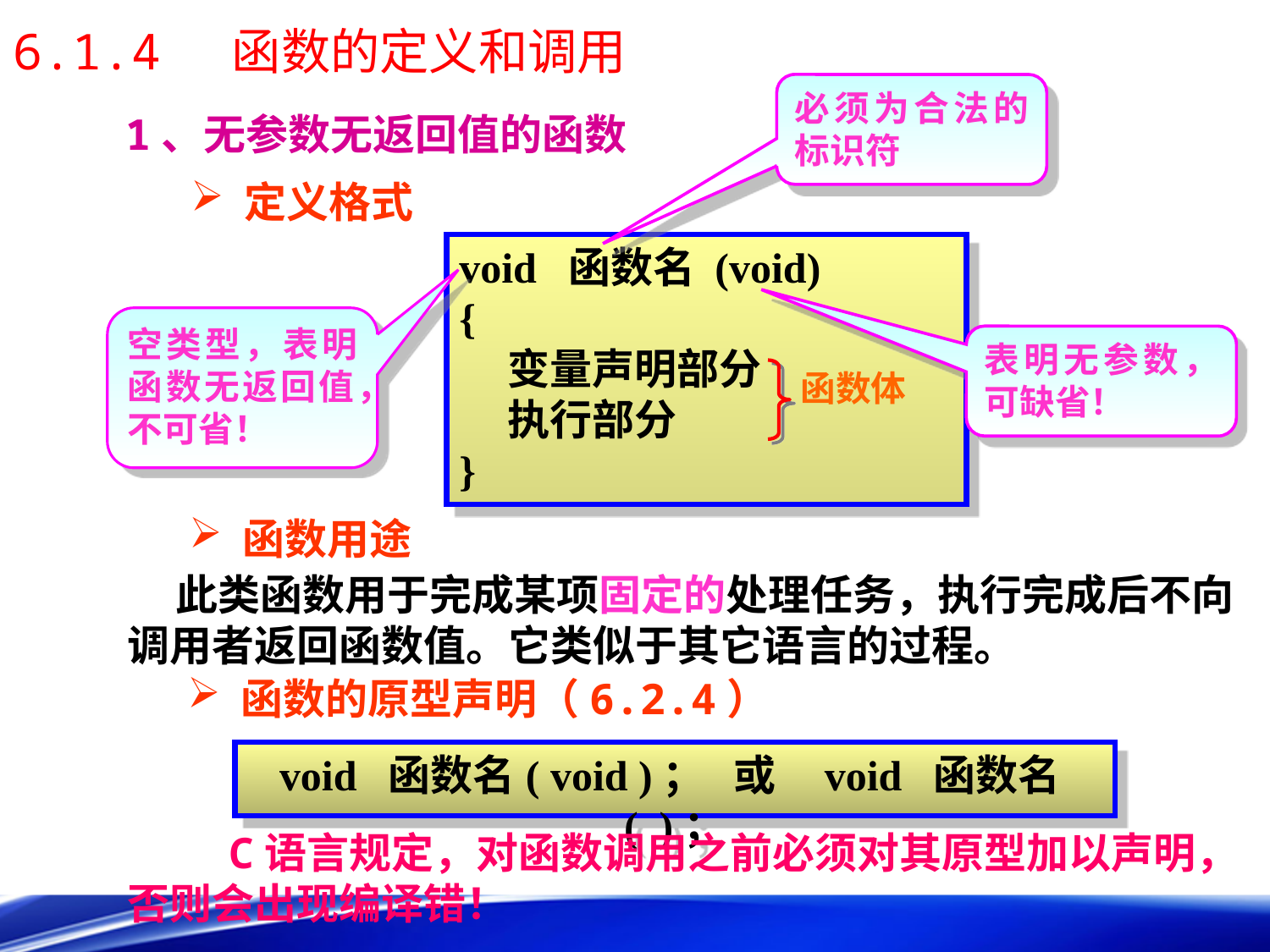

6.1.4  函数的定义和调用
必须为合法的标识符
1、无参数无返回值的函数
 定义格式
void  函数名 (void)
{
    变量声明部分
    执行部分
}
空类型，表明函数无返回值，不可省！
表明无参数，可缺省！

函数体
 函数用途
    此类函数用于完成某项固定的处理任务，执行完成后不向调用者返回函数值。它类似于其它语言的过程。
 函数的原型声明（6.2.4）
void  函数名( void )；   或    void  函数名(  )；
    C语言规定，对函数调用之前必须对其原型加以声明，否则会出现编译错！